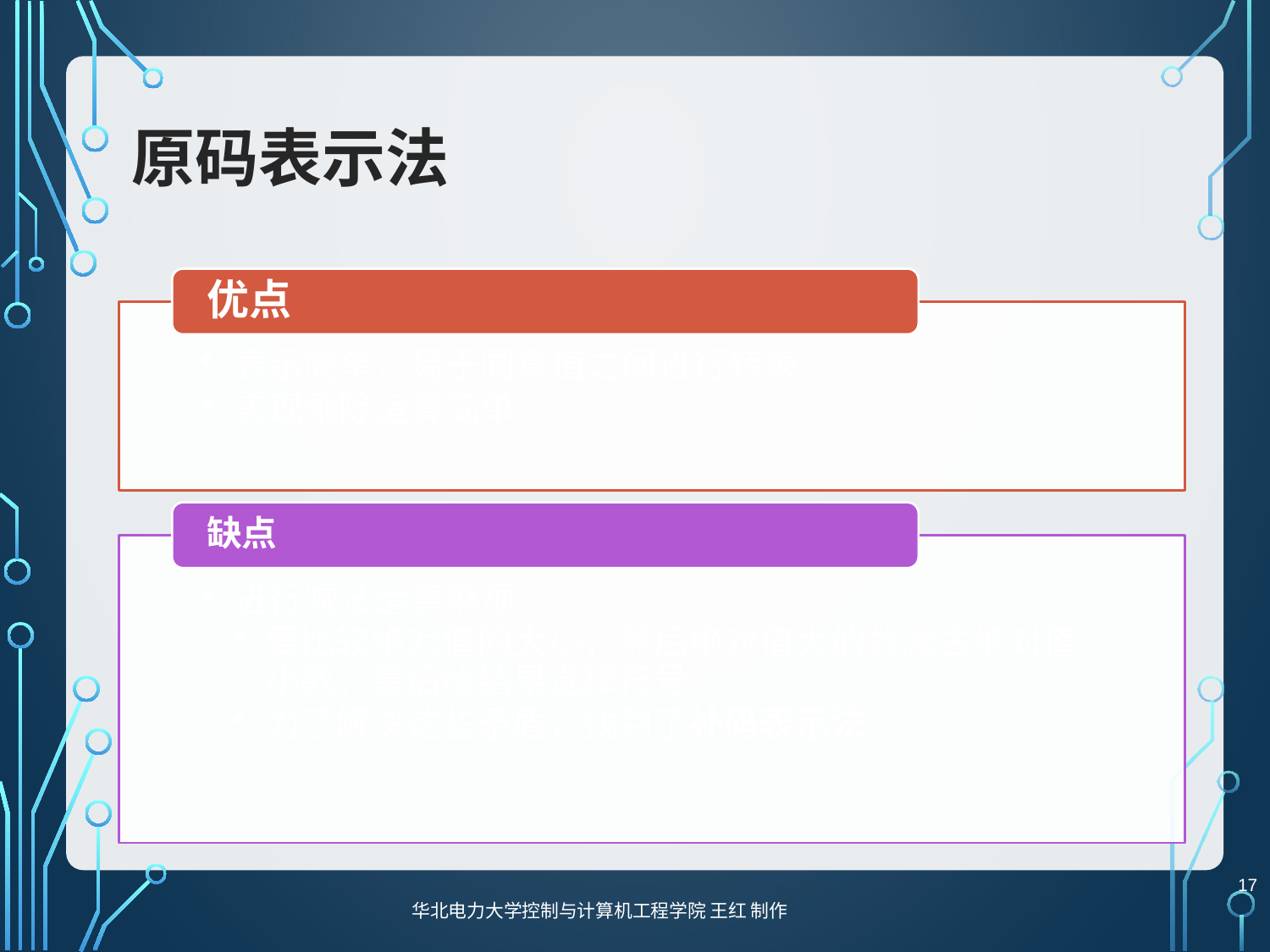

# 原码表示法
表示简单，易于同真值之间进行转换
实现乘除运算简单。
优点
进行减法运算麻烦。
要比较绝对值的大小，然后绝对值大的数减去绝对值小数，最后给结果选择符号。
为了解决这些矛盾，找到了补码表示法。
缺点
17
华北电力大学控制与计算机工程学院 王红 制作